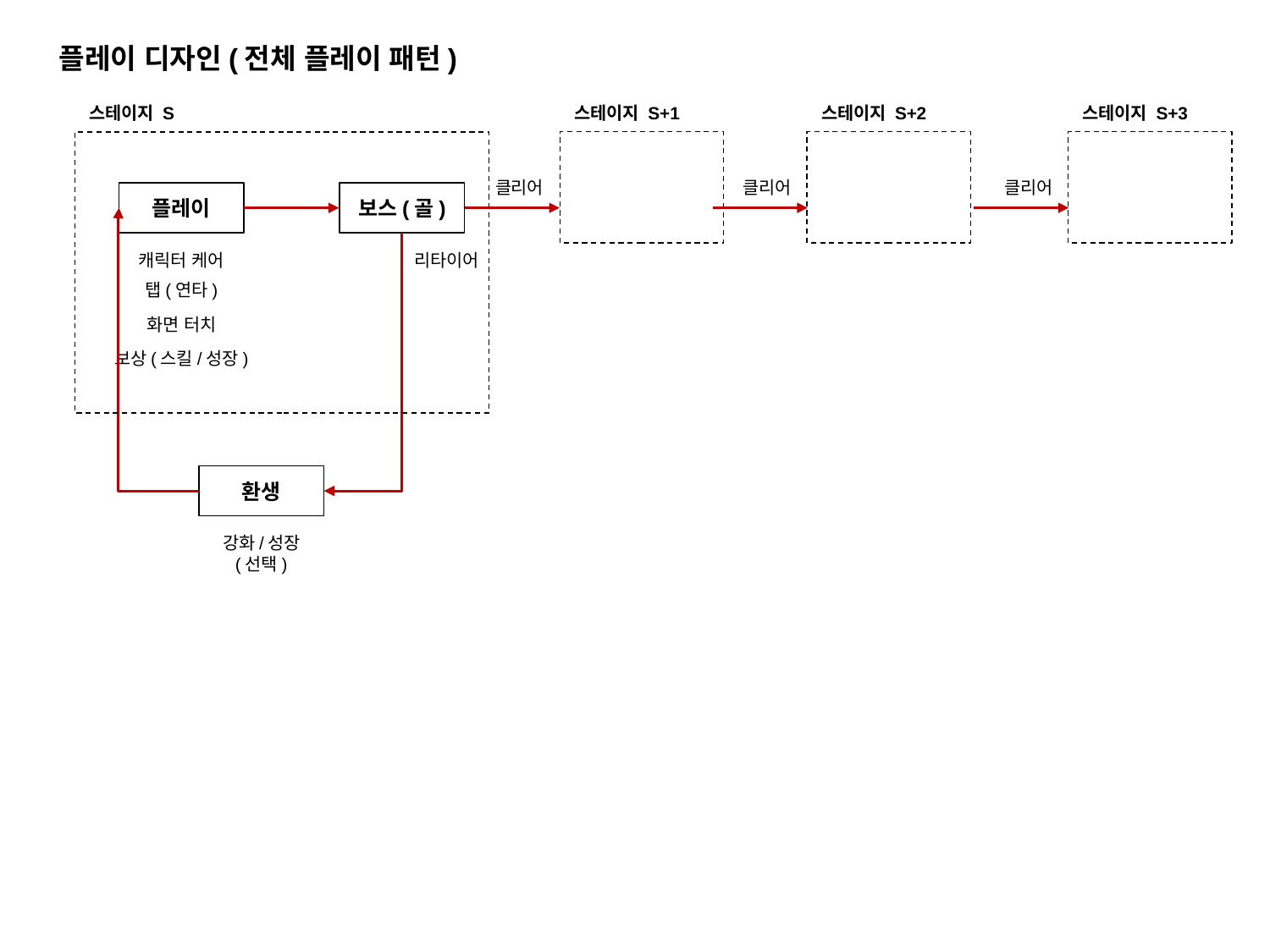

플레이 디자인(전체 플레이 패턴)
스테이지 S
스테이지 S+1
스테이지 S+2
스테이지 S+3

클리어
클리어
클리어
플레이
보스(골)
캐릭터 케어
리타이어
탭(연타)
화면 터치
보상(스킬/성장)
환생
강화/성장
(선택)